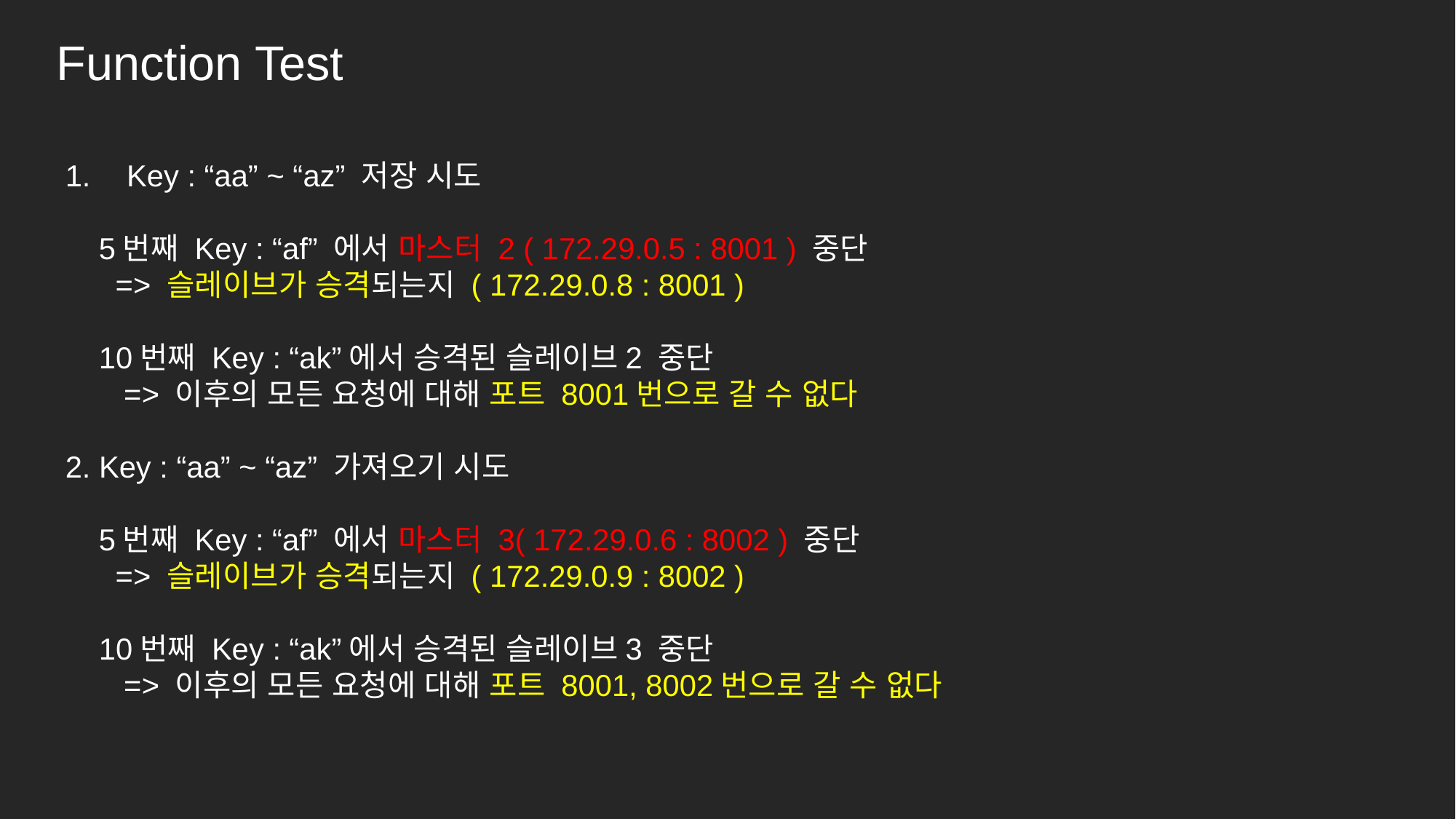

Function Test
Key : “aa” ~ “az” 저장 시도

    5번째 Key : “af” 에서 마스터 2 ( 172.29.0.5 : 8001 ) 중단
      => 슬레이브가 승격되는지 ( 172.29.0.8 : 8001 )

    10번째 Key : “ak”에서 승격된 슬레이브2 중단
       => 이후의 모든 요청에 대해 포트 8001번으로 갈 수 없다

2. Key : “aa” ~ “az” 가져오기 시도

    5번째 Key : “af” 에서 마스터 3( 172.29.0.6 : 8002 ) 중단
      => 슬레이브가 승격되는지 ( 172.29.0.9 : 8002 )

    10번째 Key : “ak”에서 승격된 슬레이브3 중단
       => 이후의 모든 요청에 대해 포트 8001, 8002번으로 갈 수 없다